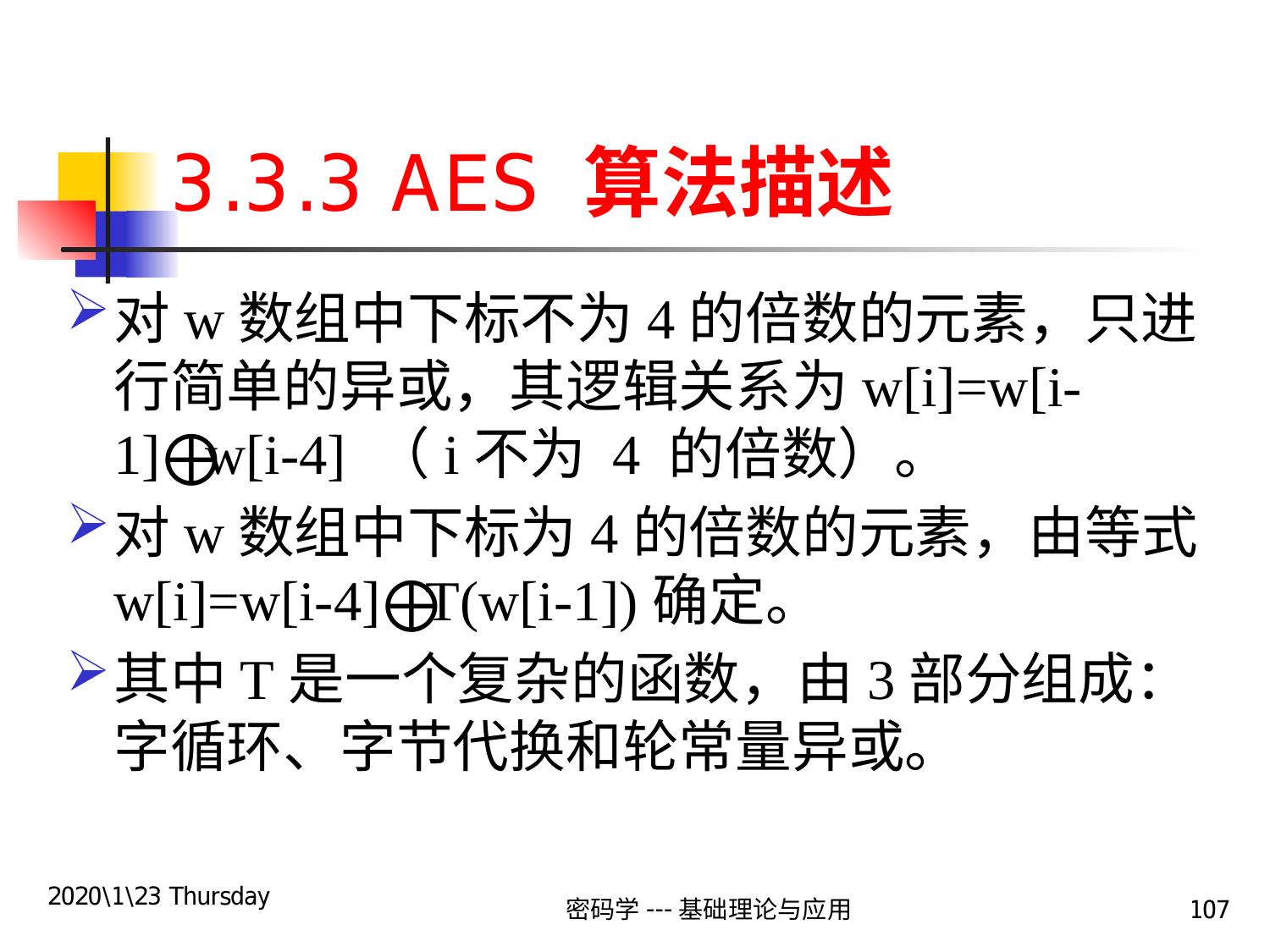

# 3.3.3 AES 算法描述
对w数组中下标不为4的倍数的元素，只进行简单的异或，其逻辑关系为w[i]=w[i-1]⨁w[i-4] （i不为 4 的倍数）。
对w数组中下标为4的倍数的元素，由等式 w[i]=w[i-4]⨁T(w[i-1])确定。
其中T是一个复杂的函数，由3部分组成：字循环、字节代换和轮常量异或。
2020\1\23 Thursday
密码学---基础理论与应用
107